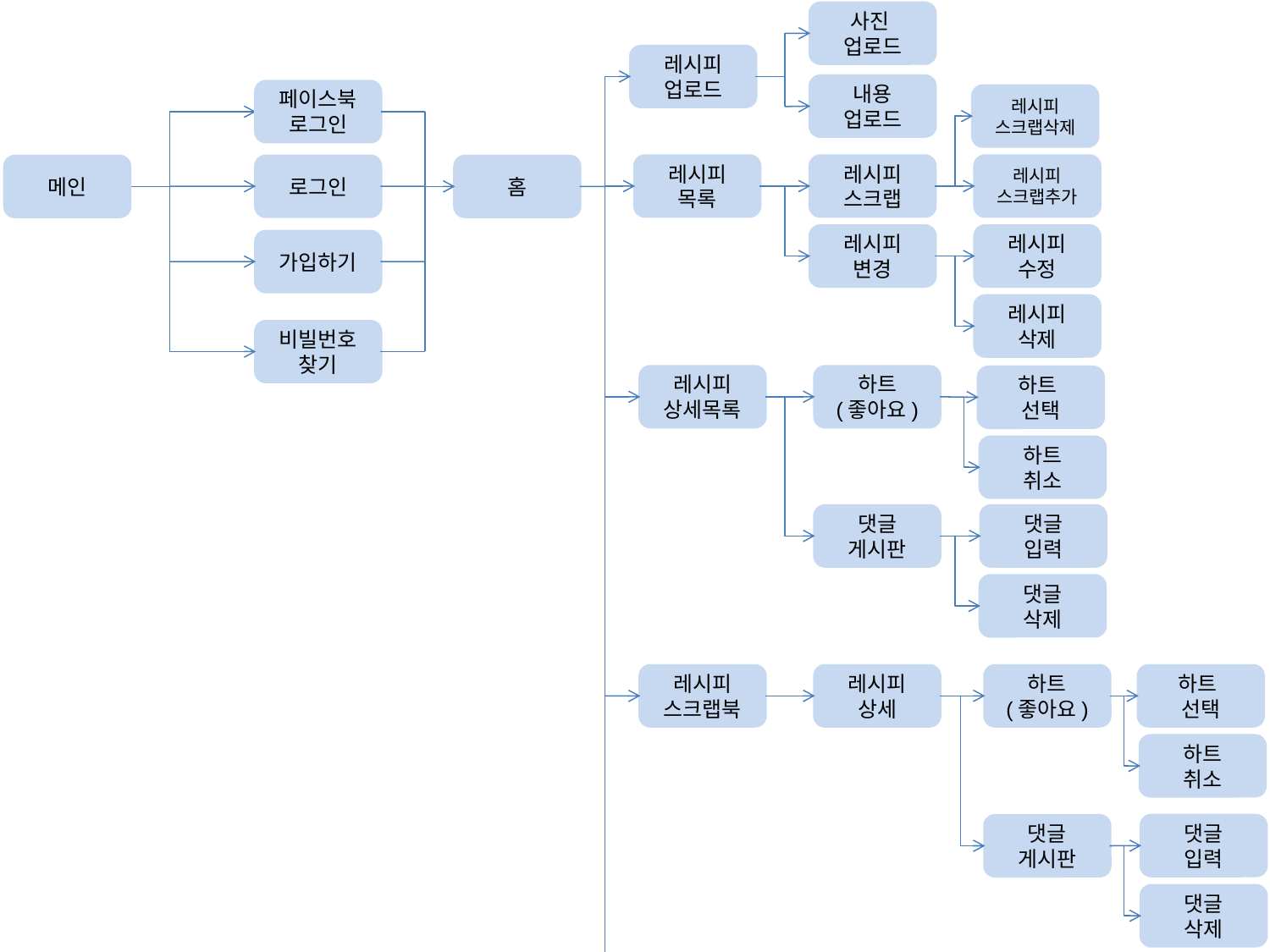

사진
업로드
레시피
업로드
내용
업로드
페이스북
로그인
레시피
스크랩삭제
레시피
목록
레시피
스크랩
레시피
스크랩추가
로그인
메인
홈
레시피
변경
레시피
수정
가입하기
레시피
삭제
비빌번호
찾기
레시피
상세목록
하트
(좋아요)
하트
선택
하트
취소
댓글
게시판
댓글
입력
댓글
삭제
레시피
스크랩북
레시피
상세
하트
(좋아요)
하트
선택
하트
취소
댓글
입력
댓글
게시판
댓글
삭제